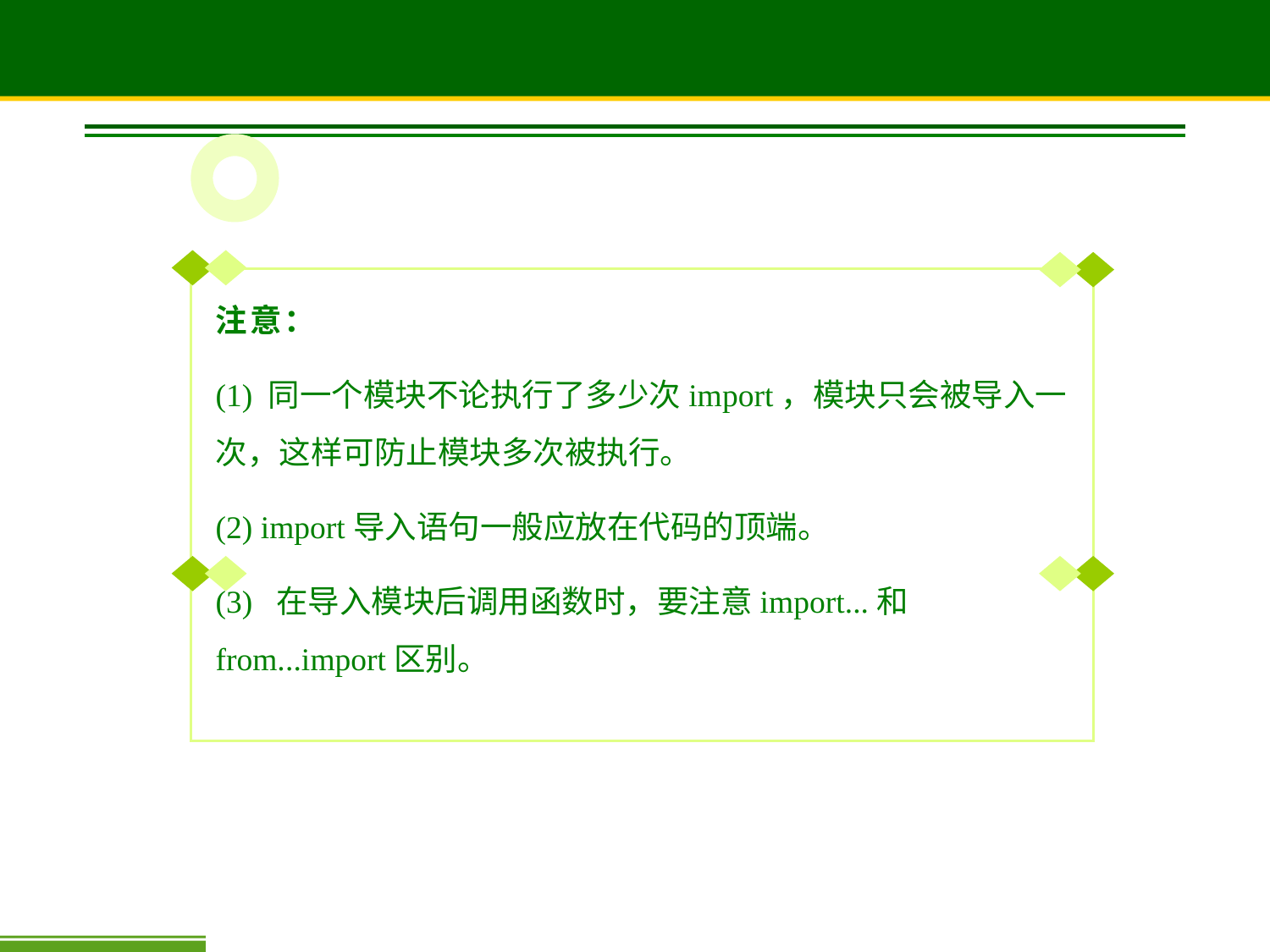

模块导入

注意：
(1) 同一个模块不论执行了多少次import，模块只会被导入一次，这样可防止模块多次被执行。
(2) import导入语句一般应放在代码的顶端。
(3)  在导入模块后调用函数时，要注意import...和from...import区别。